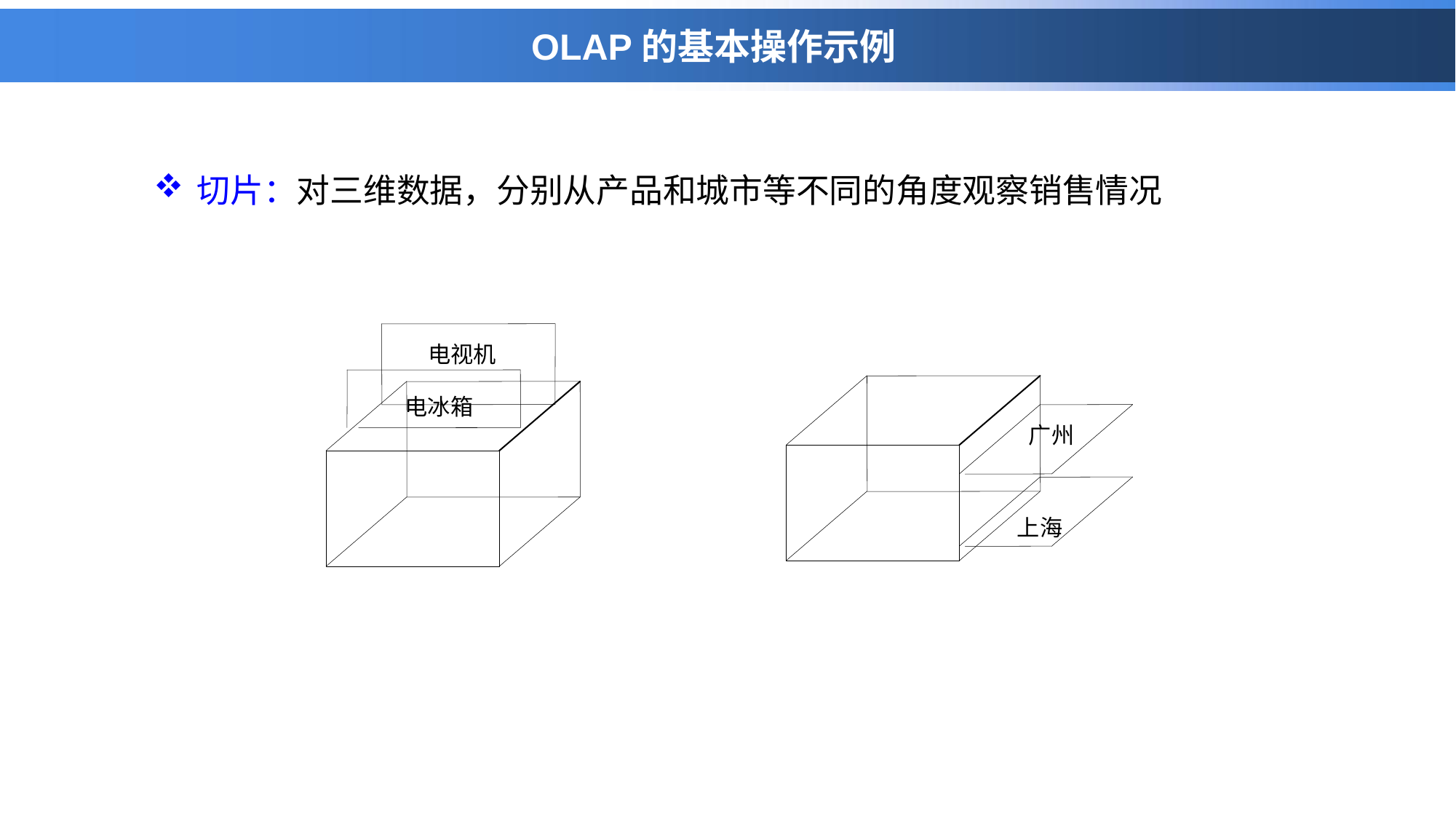

# OLAP的基本操作示例
切片：对三维数据，分别从产品和城市等不同的角度观察销售情况

电视机

电冰箱

广州

上海